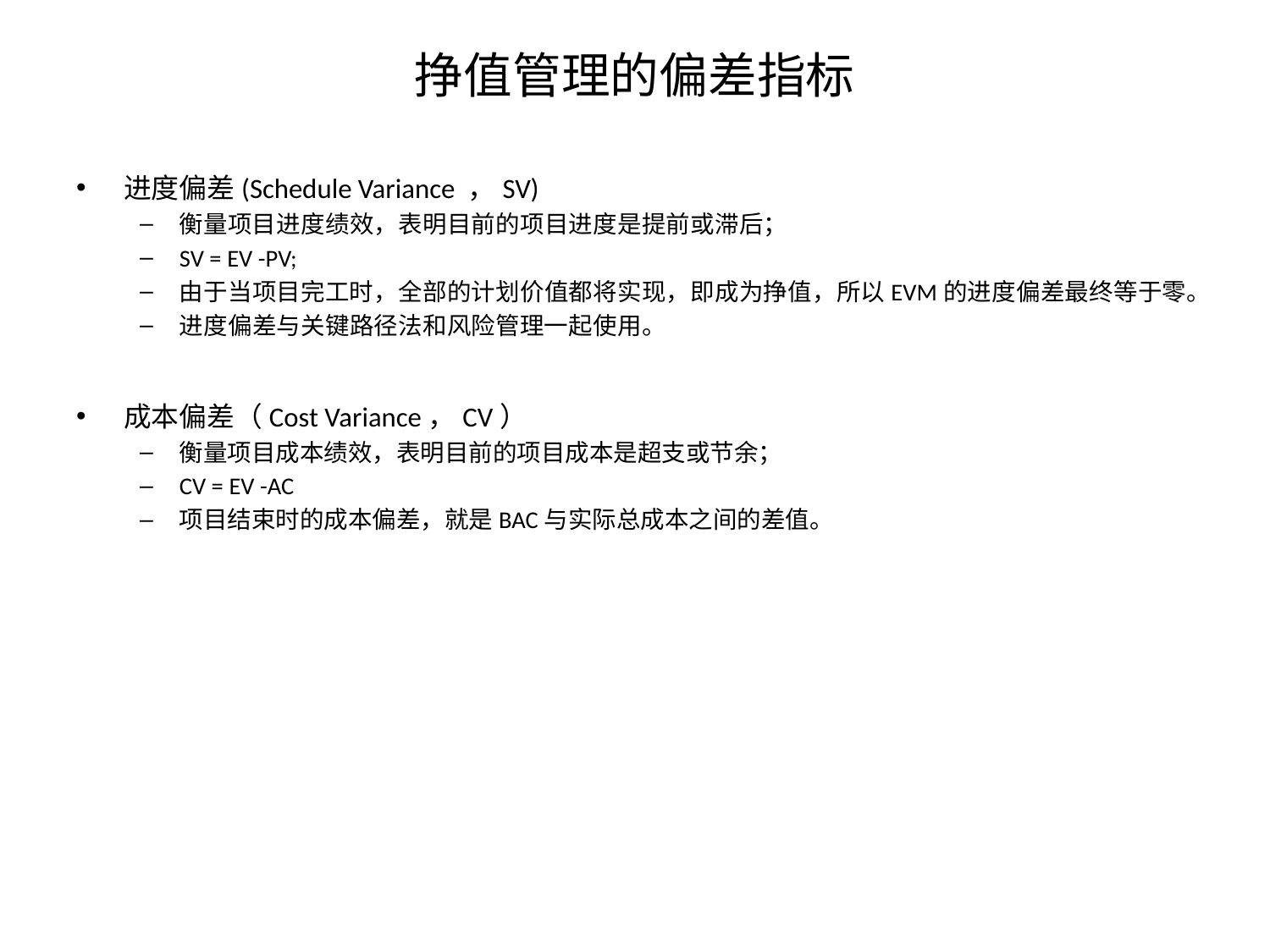

# 挣值管理的偏差指标
进度偏差(Schedule Variance ，SV)
衡量项目进度绩效，表明目前的项目进度是提前或滞后；
SV = EV -PV;
由于当项目完工时，全部的计划价值都将实现，即成为挣值，所以EVM的进度偏差最终等于零。
进度偏差与关键路径法和风险管理一起使用。

成本偏差（Cost Variance，CV）
衡量项目成本绩效，表明目前的项目成本是超支或节余；
CV = EV -AC
项目结束时的成本偏差，就是BAC与实际总成本之间的差值。